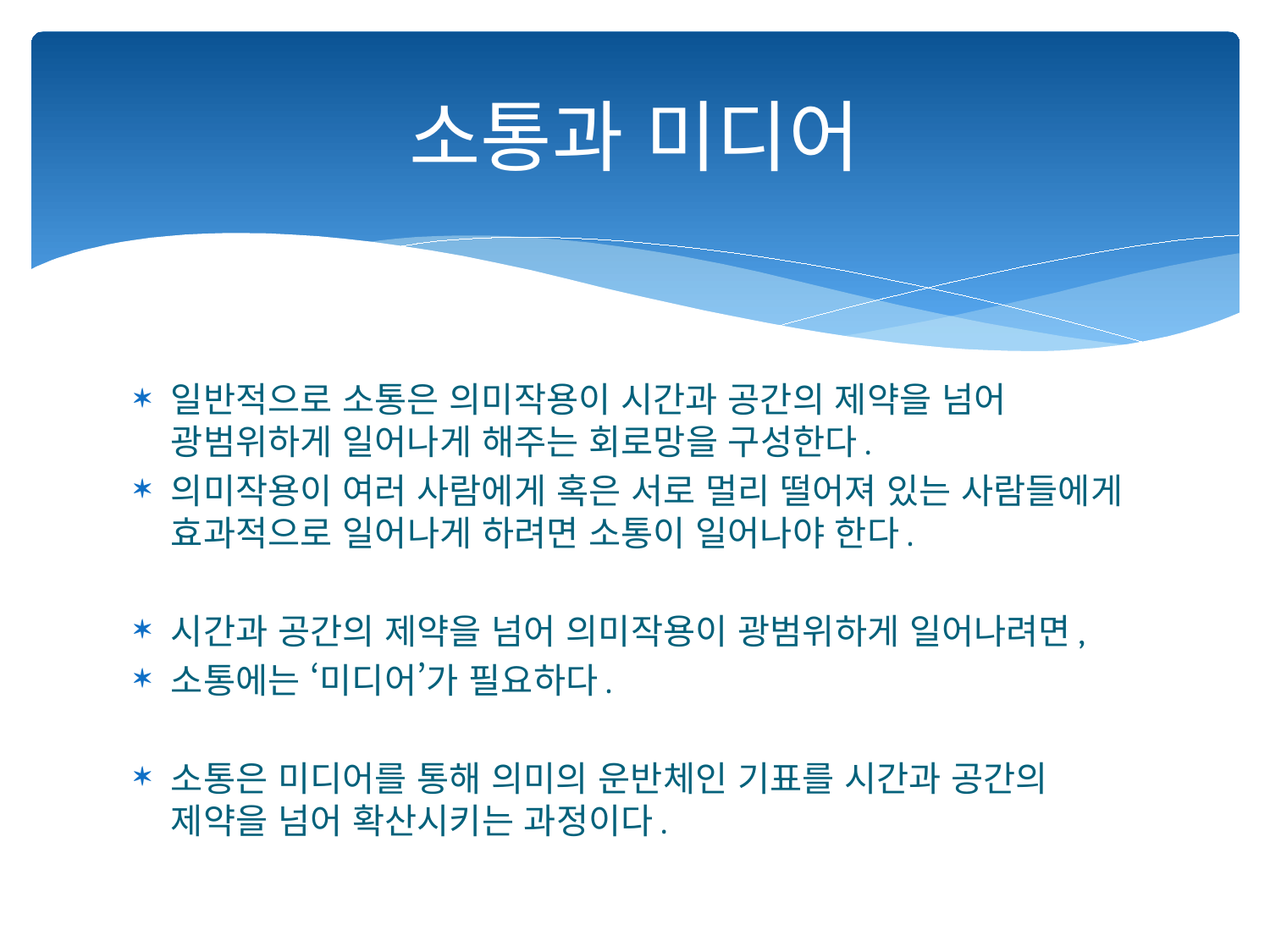

# 소통과 미디어
일반적으로 소통은 의미작용이 시간과 공간의 제약을 넘어 광범위하게 일어나게 해주는 회로망을 구성한다.
의미작용이 여러 사람에게 혹은 서로 멀리 떨어져 있는 사람들에게 효과적으로 일어나게 하려면 소통이 일어나야 한다.

시간과 공간의 제약을 넘어 의미작용이 광범위하게 일어나려면,
소통에는 ‘미디어’가 필요하다.

소통은 미디어를 통해 의미의 운반체인 기표를 시간과 공간의 제약을 넘어 확산시키는 과정이다.